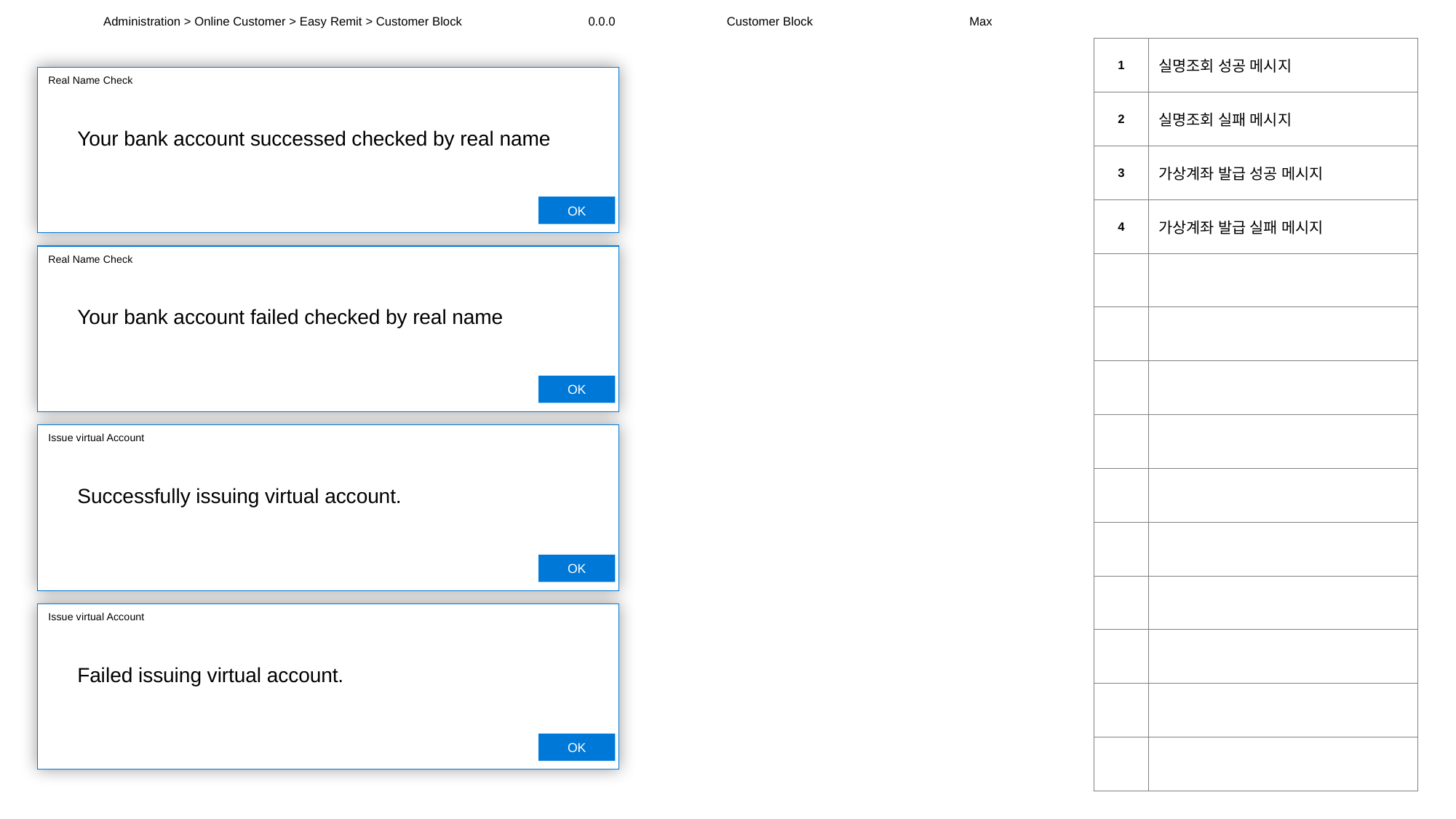

Administration > Online Customer > Easy Remit > Customer Block
0.0.0
Customer Block
Max
| 1 | 실명조회 성공 메시지 |
| --- | --- |
| 2 | 실명조회 실패 메시지 |
| 3 | 가상계좌 발급 성공 메시지 |
| 4 | 가상계좌 발급 실패 메시지 |
|  |  |
|  |  |
|  |  |
|  |  |
|  |  |
|  |  |
|  |  |
|  |  |
|  |  |
|  |  |
Real Name Check
Your bank account successed checked by real name
OK
Real Name Check
Your bank account failed checked by real name
OK
Issue virtual Account
Successfully issuing virtual account.
OK
Issue virtual Account
Failed issuing virtual account.
OK